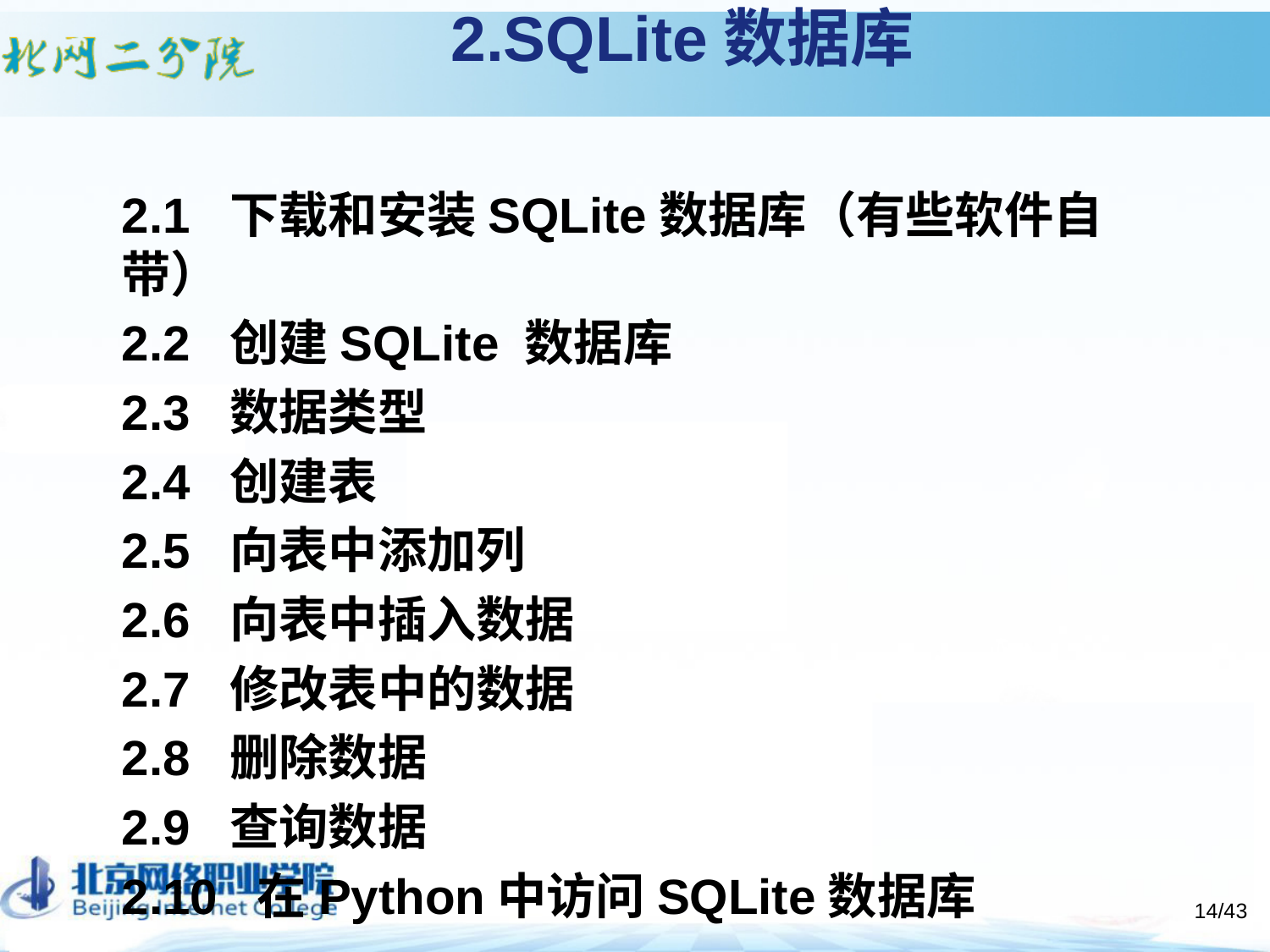

# 2.SQLite数据库
2.1  下载和安装SQLite数据库（有些软件自带）
2.2  创建SQLite 数据库
2.3  数据类型
2.4  创建表
2.5  向表中添加列
2.6  向表中插入数据
2.7  修改表中的数据
2.8  删除数据
2.9  查询数据
2.10  在Python中访问SQLite数据库
14/43